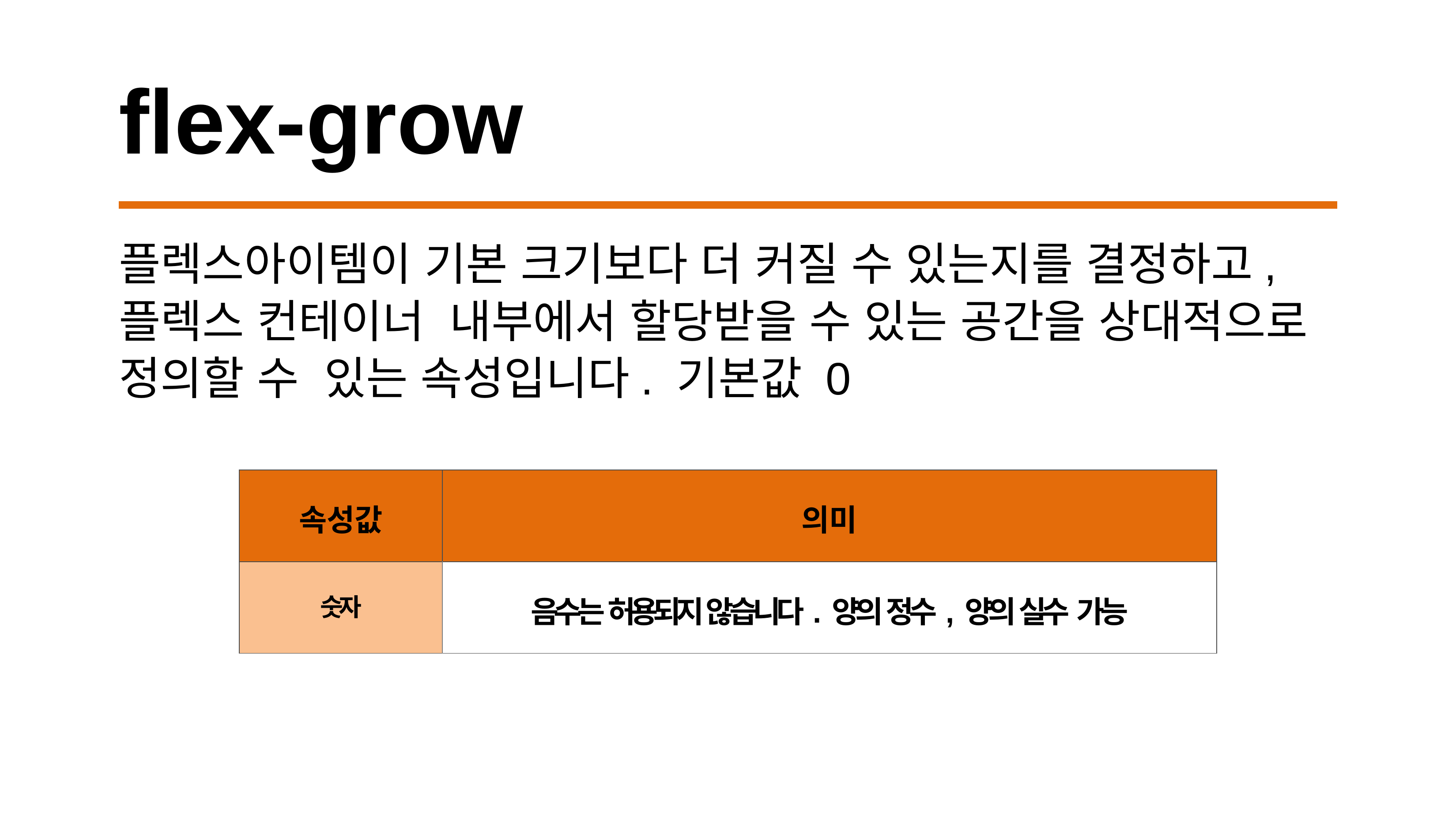

# flex-grow

플렉스아이템이 기본 크기보다 더 커질 수 있는지를 결정하고, 플렉스 컨테이너  내부에서 할당받을 수 있는 공간을 상대적으로 정의할 수  있는 속성입니다. 기본값 0
| 속성값 | 의미 |
| --- | --- |
| 숫자 | 음수는 허용되지 않습니다. 양의 정수, 양의 실수 가능 |